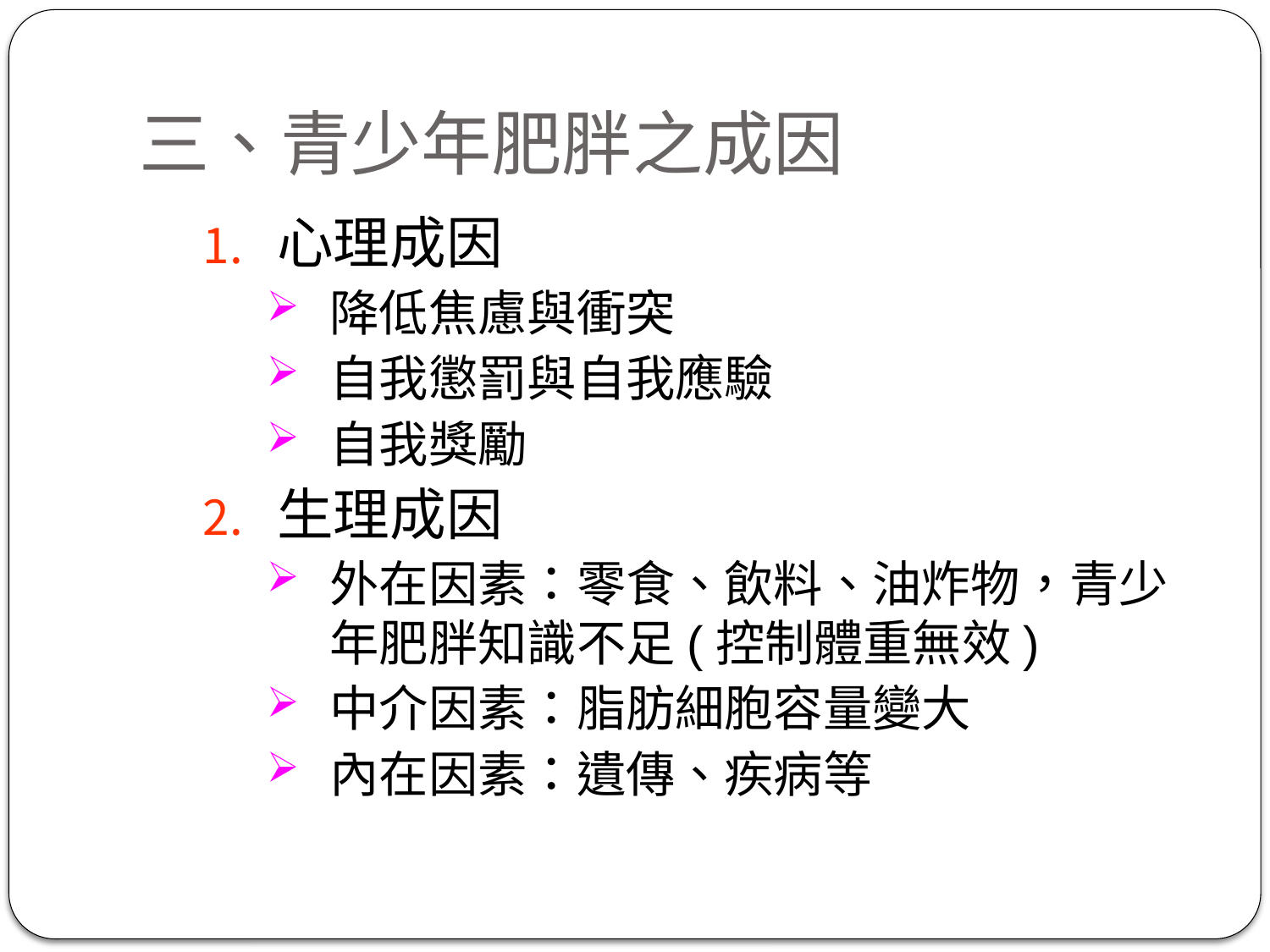

# 三、青少年肥胖之成因
心理成因
降低焦慮與衝突
自我懲罰與自我應驗
自我獎勵
生理成因
外在因素：零食、飲料、油炸物，青少年肥胖知識不足(控制體重無效)
中介因素：脂肪細胞容量變大
內在因素：遺傳、疾病等